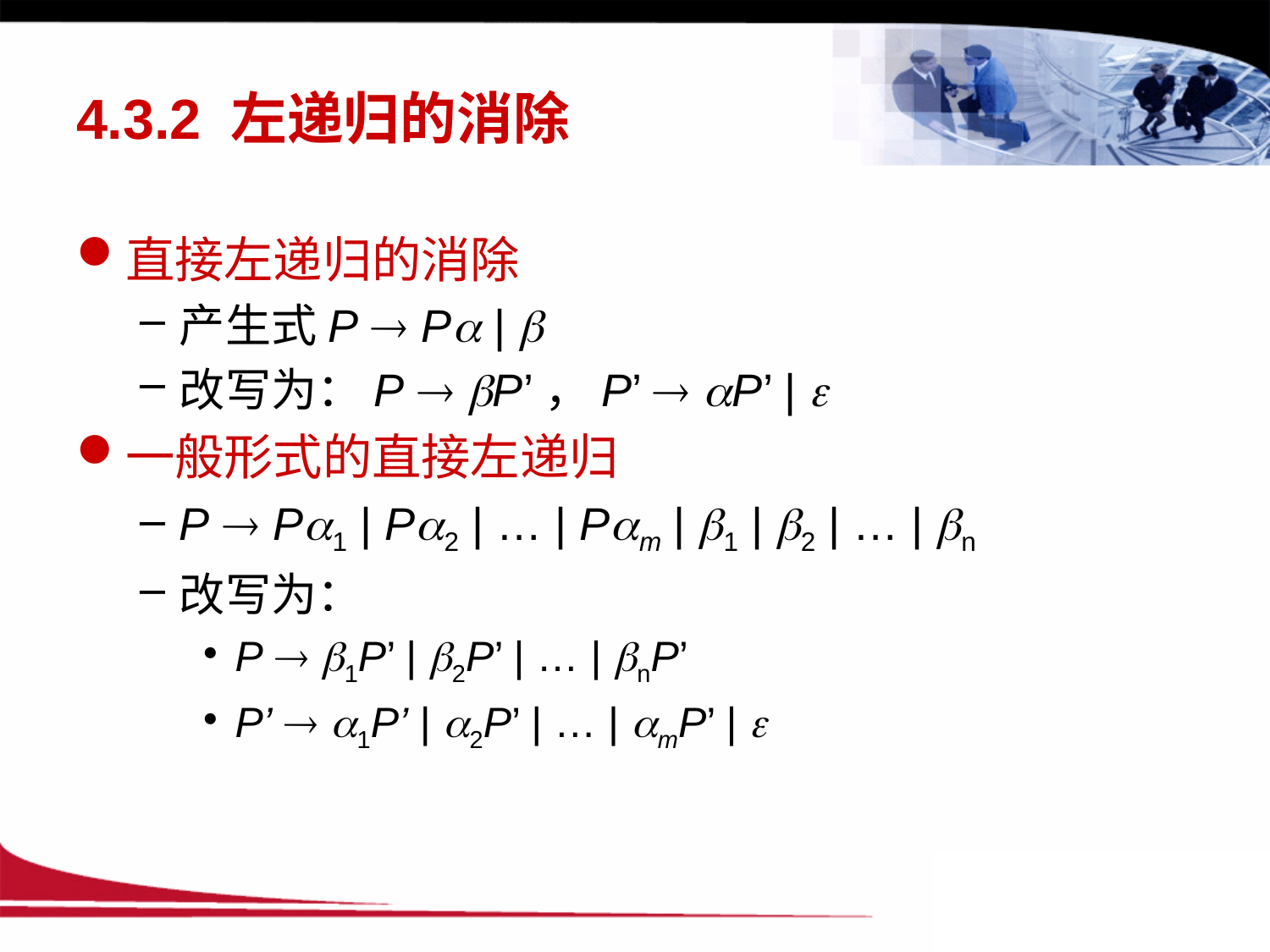

# 4.3.2 左递归的消除
直接左递归的消除
产生式P → Pα | β
改写为：P → βP’，P’ → αP’ | ε
一般形式的直接左递归
P → Pα1 | Pα2 | … | Pαm | β1 | β2 | … | βn
改写为：
P → β1P’ | β2P’ | … | βnP’
P’ → α1P’ | α2P’ | … | αmP’ | ε